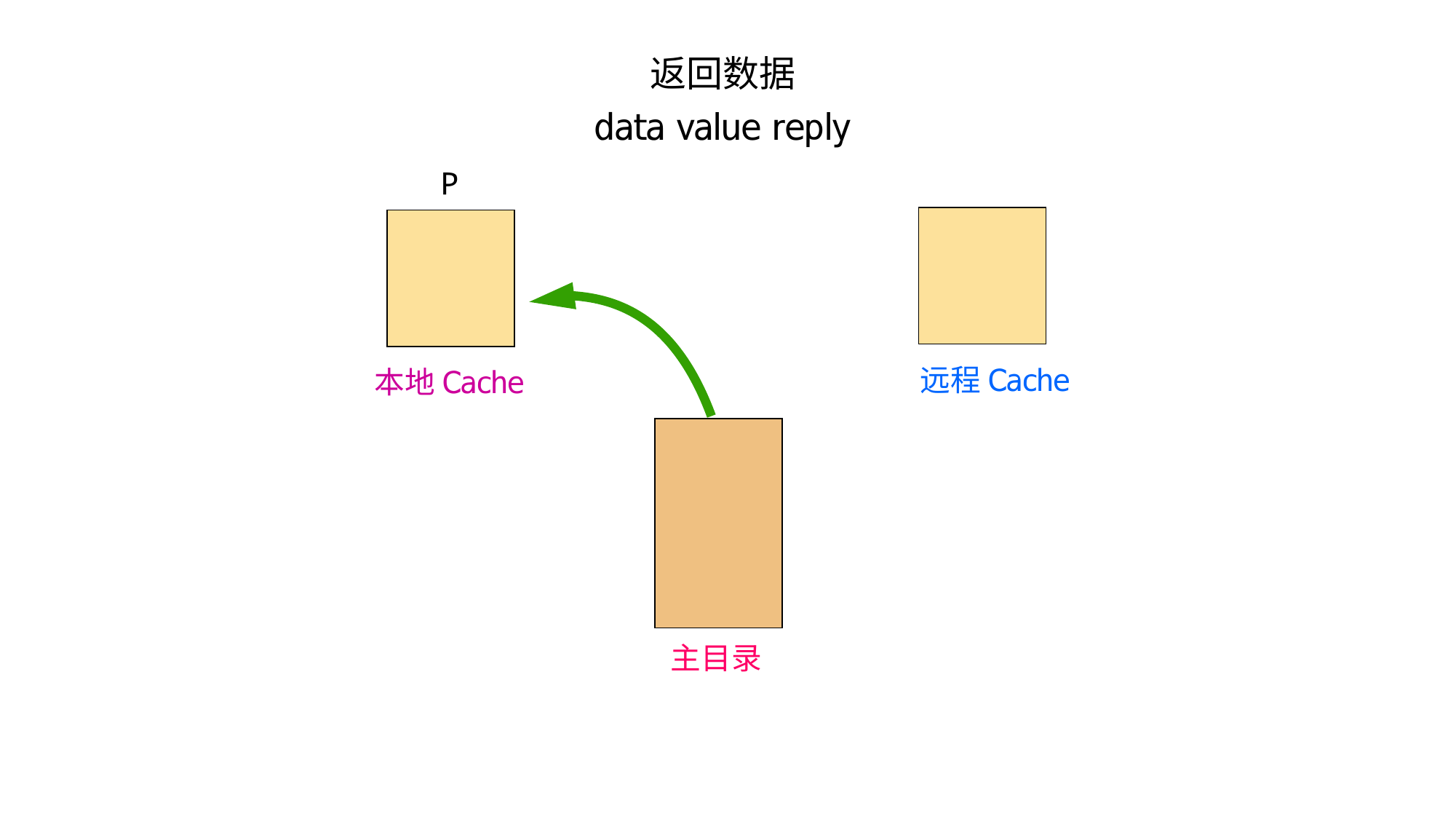

返回数据
data value reply
P

远程Cache
本地Cache

主目录